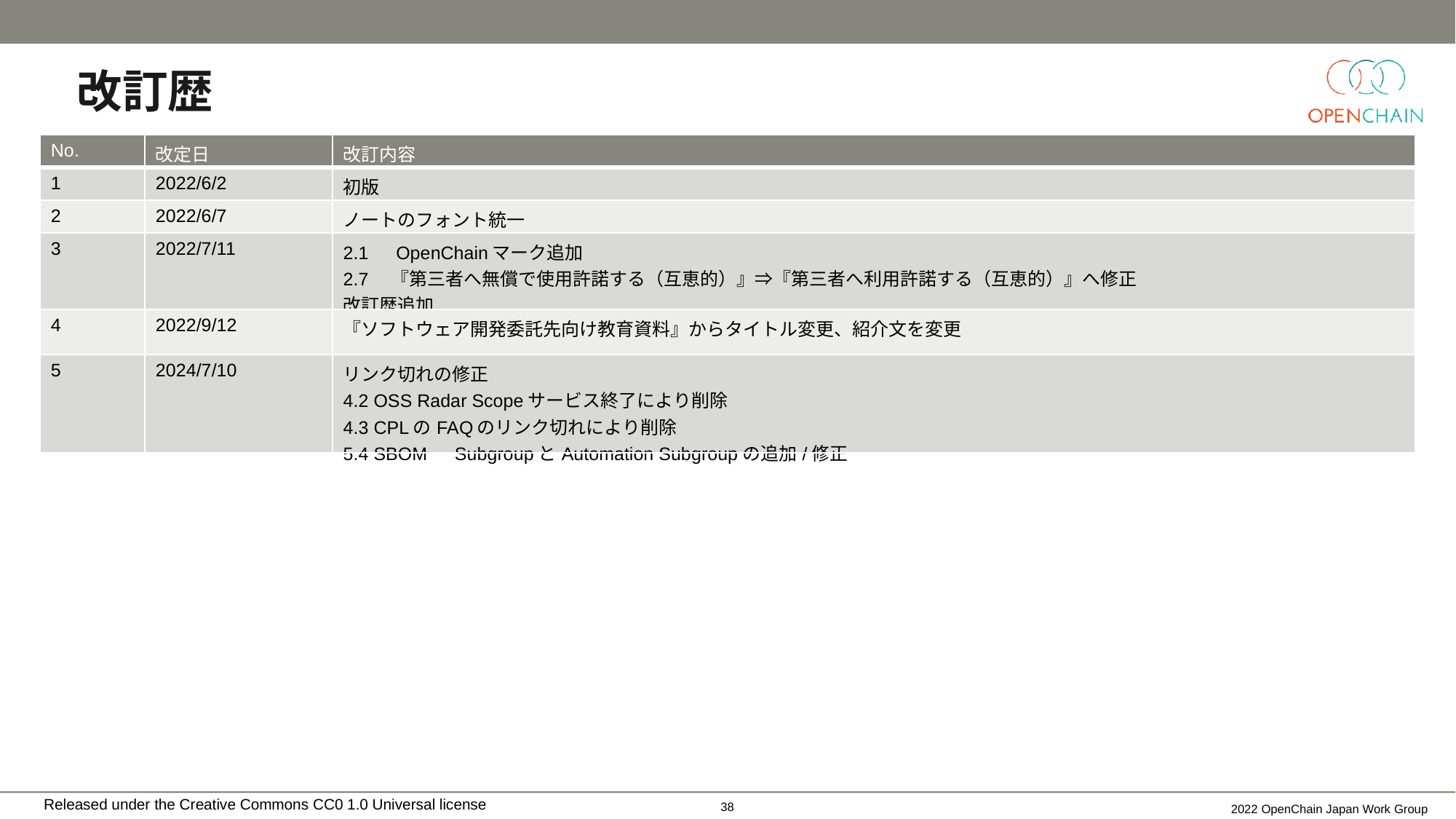

改訂歴
| No. | 改定日 | 改訂内容 |
| --- | --- | --- |
| 1 | 2022/6/2 | 初版 |
| 2 | 2022/6/7 | ノートのフォント統一 |
| 3 | 2022/7/11 | 2.1　OpenChainマーク追加 2.7　『第三者へ無償で使用許諾する（互恵的）』⇒『第三者へ利用許諾する（互恵的）』へ修正 改訂歴追加 |
| 4 | 2022/9/12 | 『ソフトウェア開発委託先向け教育資料』からタイトル変更、紹介文を変更 |
| 5 | 2024/7/10 | リンク切れの修正 4.2 OSS Radar Scopeサービス終了により削除 4.3 CPLのFAQのリンク切れにより削除 5.4 SBOM　SubgroupとAutomation Subgroupの追加/修正 |
38